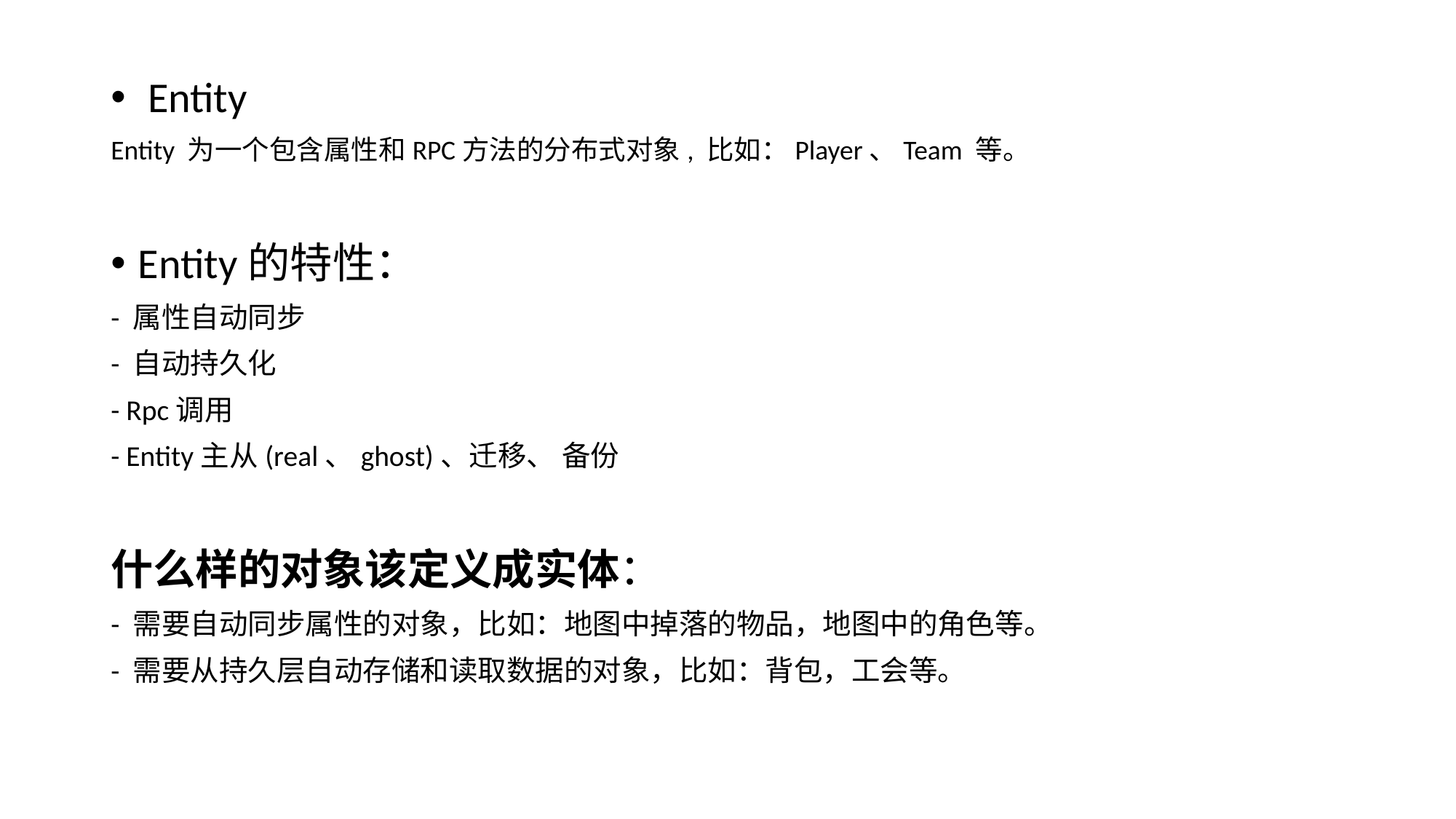

Entity
Entity 为一个包含属性和RPC方法的分布式对象, 比如：Player、Team 等。

Entity的特性：
- 属性自动同步
- 自动持久化
- Rpc调用
- Entity主从(real、ghost)、迁移、 备份

什么样的对象该定义成实体：
- 需要自动同步属性的对象，比如：地图中掉落的物品，地图中的角色等。
- 需要从持久层自动存储和读取数据的对象，比如：背包，工会等。